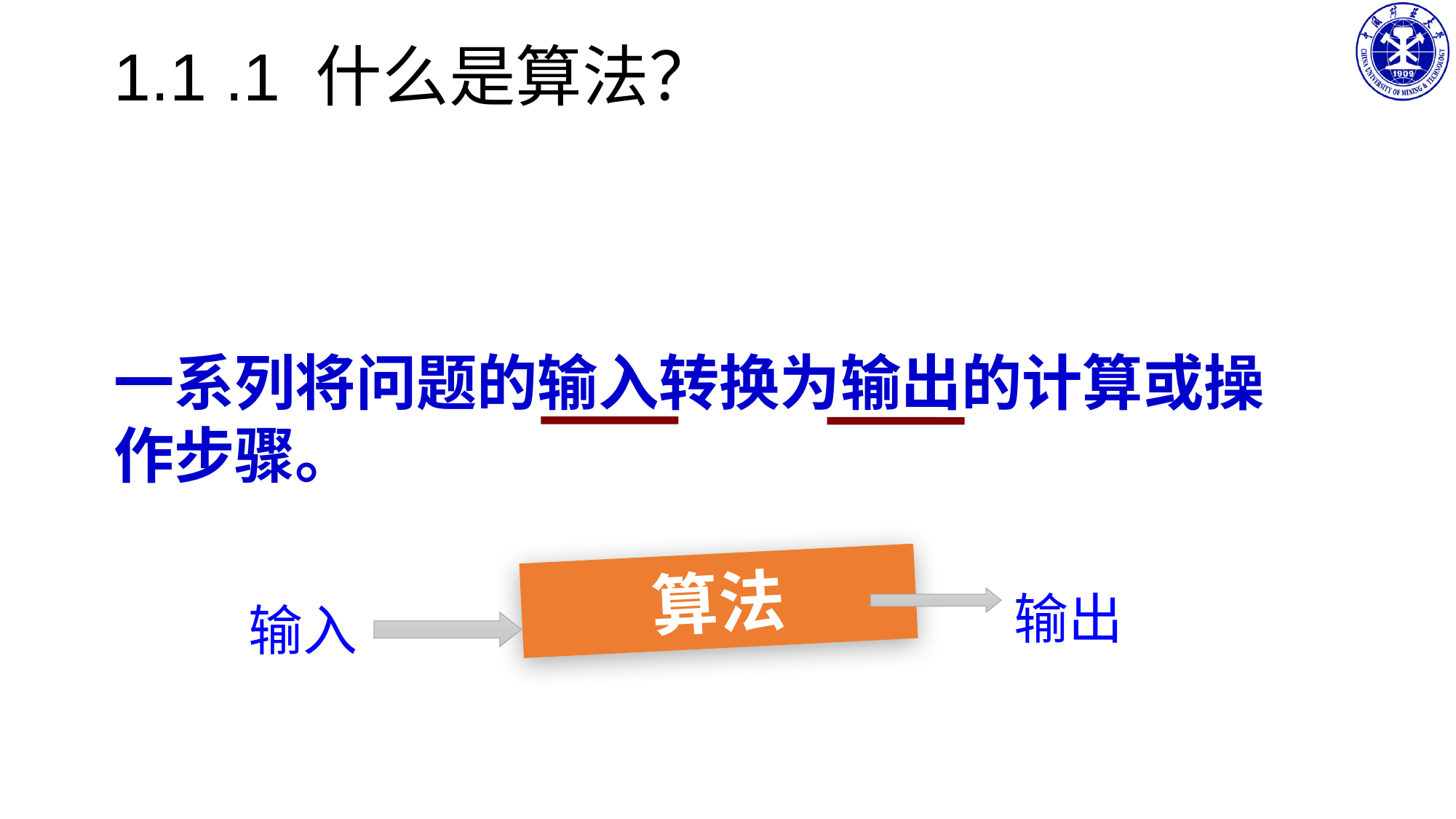

1.1 .1 什么是算法？
一系列将问题的输入转换为输出的计算或操作步骤。

算法
输出

输入